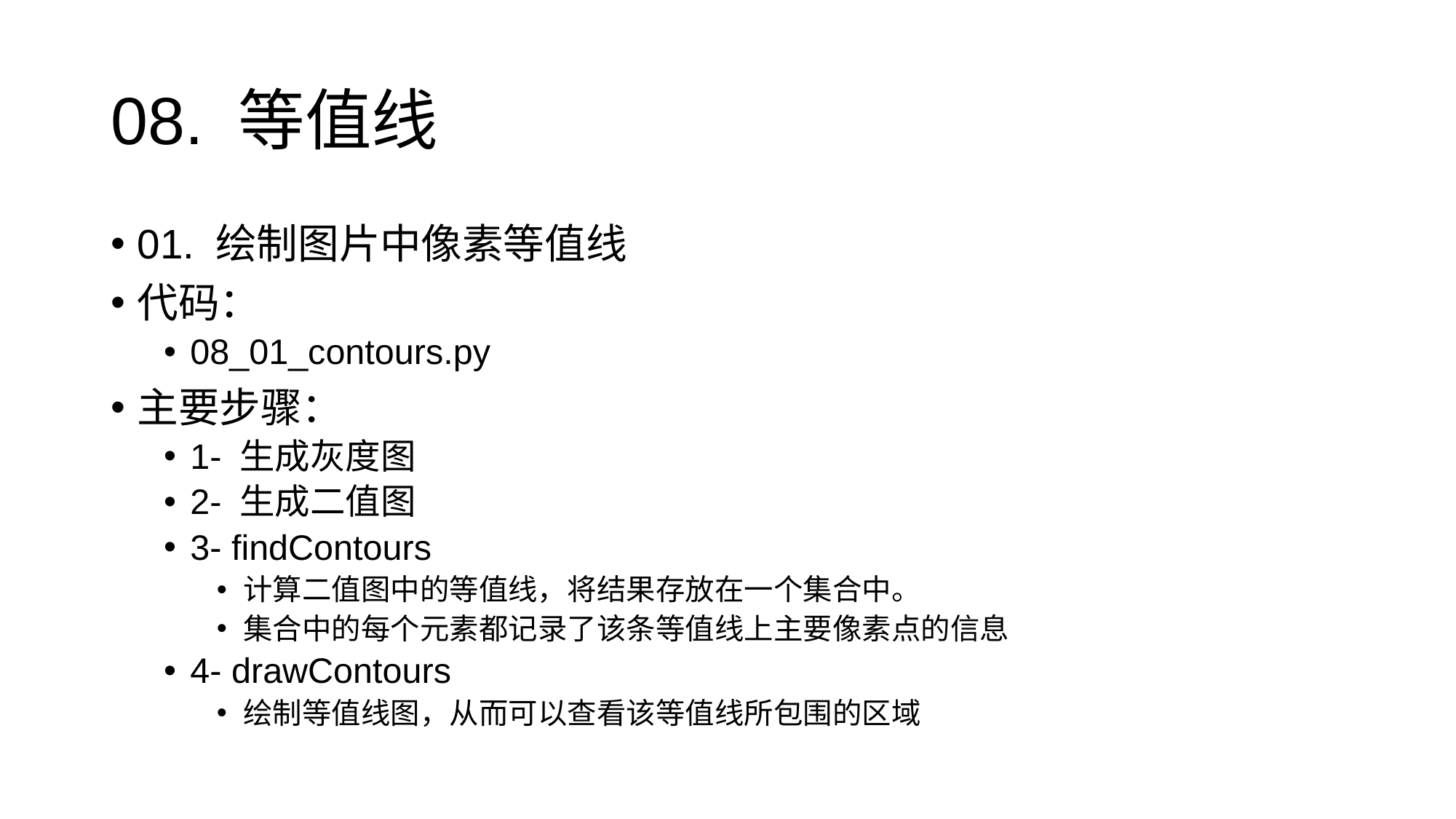

# 08. 等值线
01. 绘制图片中像素等值线
代码：
08_01_contours.py
主要步骤：
1- 生成灰度图
2- 生成二值图
3- findContours
计算二值图中的等值线，将结果存放在一个集合中。
集合中的每个元素都记录了该条等值线上主要像素点的信息
4- drawContours
绘制等值线图，从而可以查看该等值线所包围的区域